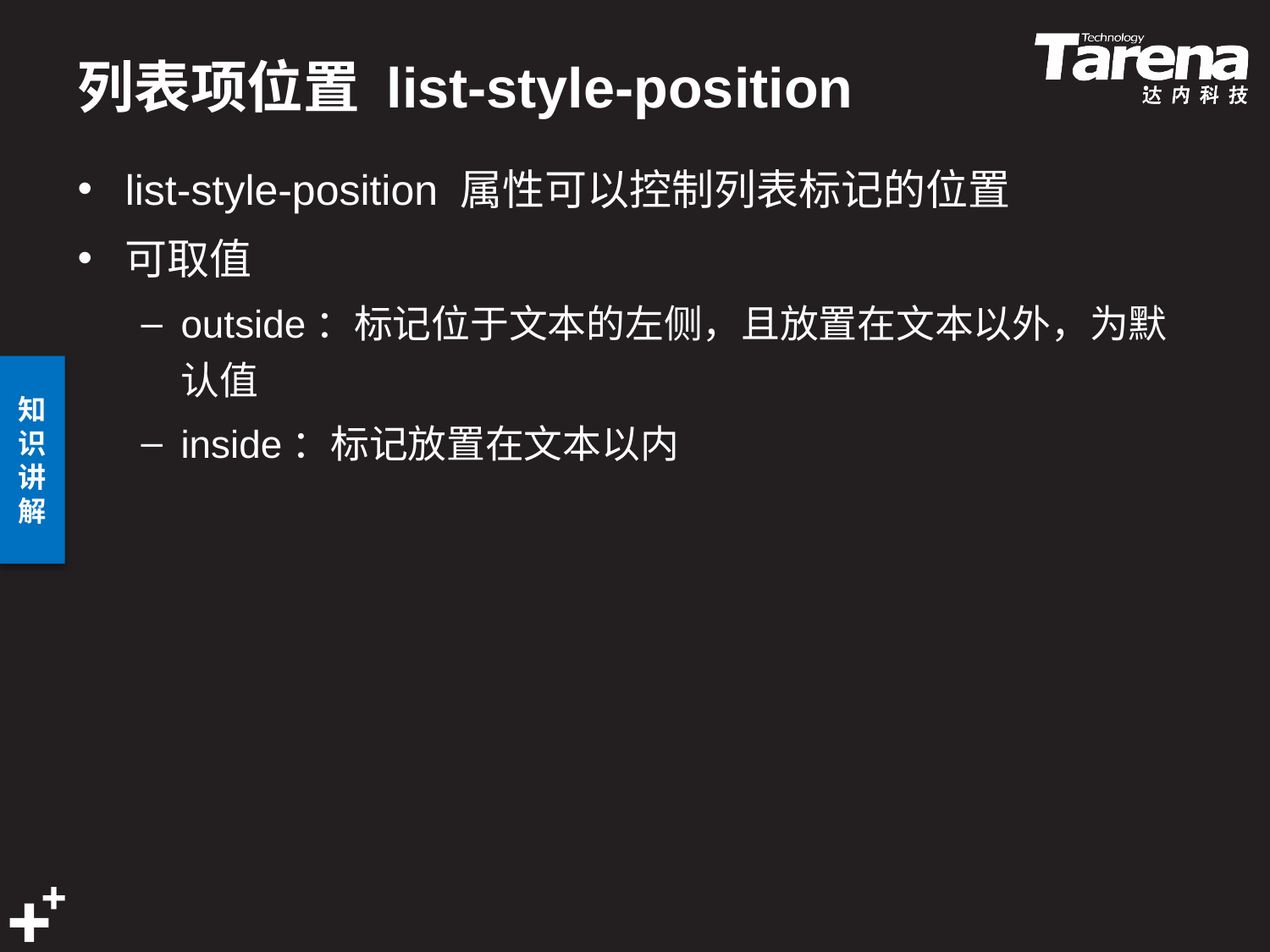

# 列表项位置 list-style-position
list-style-position 属性可以控制列表标记的位置
可取值
outside：标记位于文本的左侧，且放置在文本以外，为默认值
inside：标记放置在文本以内